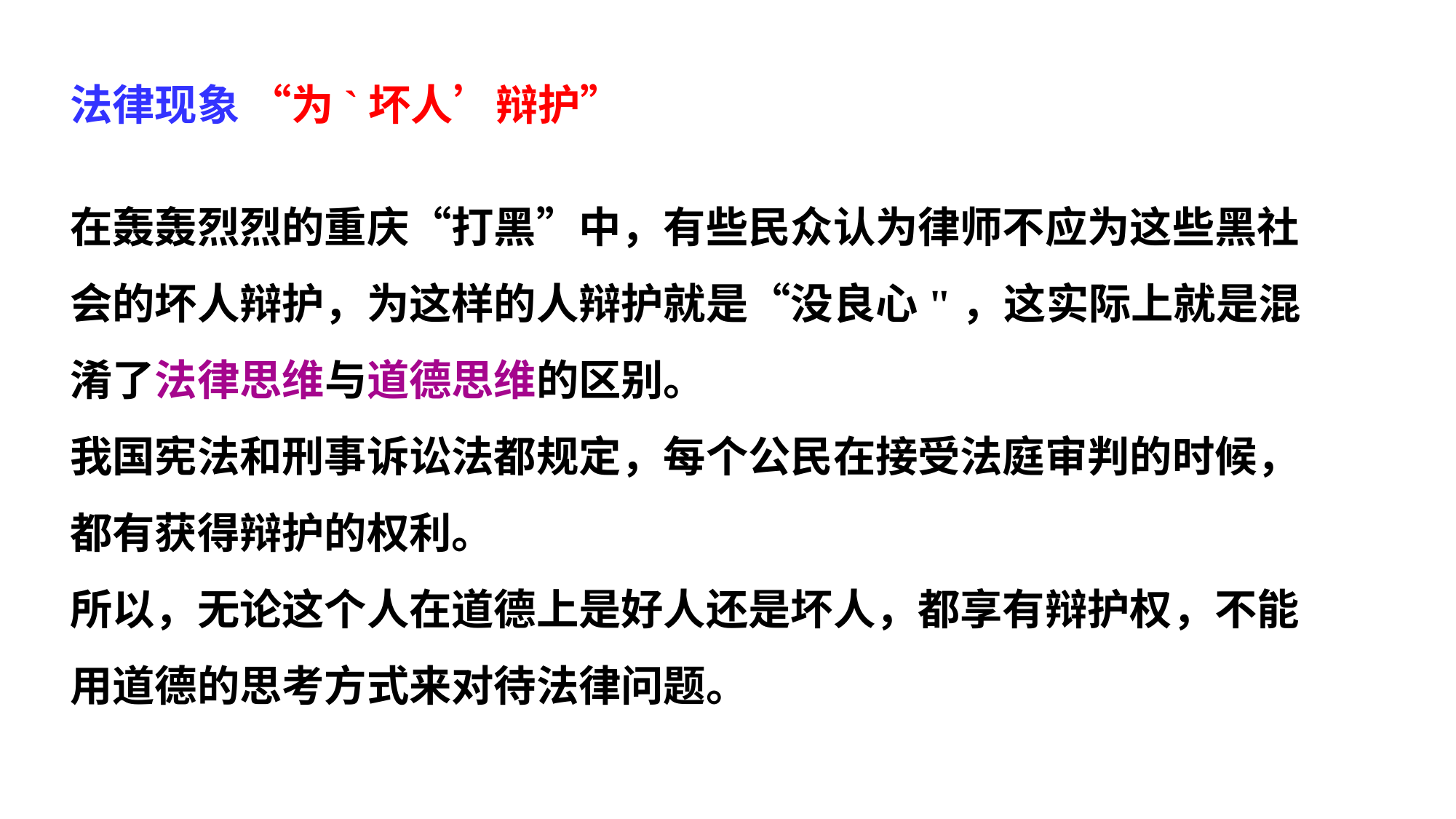

法律现象 “为`坏人’辩护”
在轰轰烈烈的重庆“打黑”中，有些民众认为律师不应为这些黑社会的坏人辩护，为这样的人辩护就是“没良心"，这实际上就是混淆了法律思维与道德思维的区别。
我国宪法和刑事诉讼法都规定，每个公民在接受法庭审判的时候，都有获得辩护的权利。
所以，无论这个人在道德上是好人还是坏人，都享有辩护权，不能用道德的思考方式来对待法律问题。